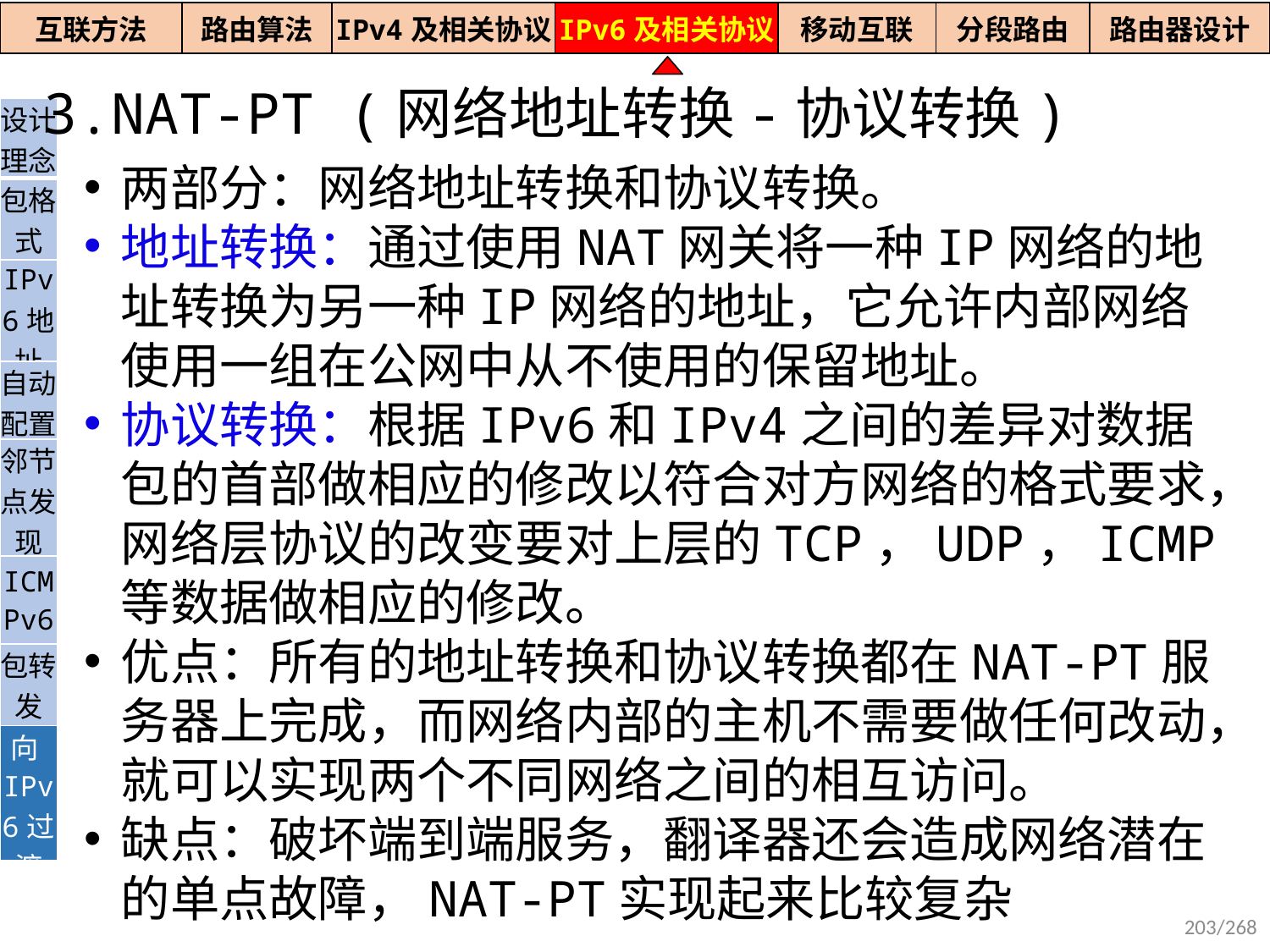

| 互联方法 | 路由算法 | IPv4及相关协议 | IPv6及相关协议 | 移动互联 | 分段路由 | 路由器设计 |
| --- | --- | --- | --- | --- | --- | --- |

3.NAT-PT (网络地址转换-协议转换)
| 设计理念 |
| --- |
| 包格式 |
| IPv6地址 |
| 自动配置 |
| 邻节点发现 |
| ICMPv6 |
| 包转发 |
| 向IPv6过渡 |
两部分：网络地址转换和协议转换。
地址转换：通过使用NAT网关将一种IP网络的地址转换为另一种IP网络的地址，它允许内部网络使用一组在公网中从不使用的保留地址。
协议转换：根据IPv6和IPv4之间的差异对数据包的首部做相应的修改以符合对方网络的格式要求，网络层协议的改变要对上层的TCP，UDP，ICMP等数据做相应的修改。
优点：所有的地址转换和协议转换都在NAT-PT服务器上完成，而网络内部的主机不需要做任何改动，就可以实现两个不同网络之间的相互访问。
缺点：破坏端到端服务，翻译器还会造成网络潜在的单点故障，NAT-PT实现起来比较复杂
203/268